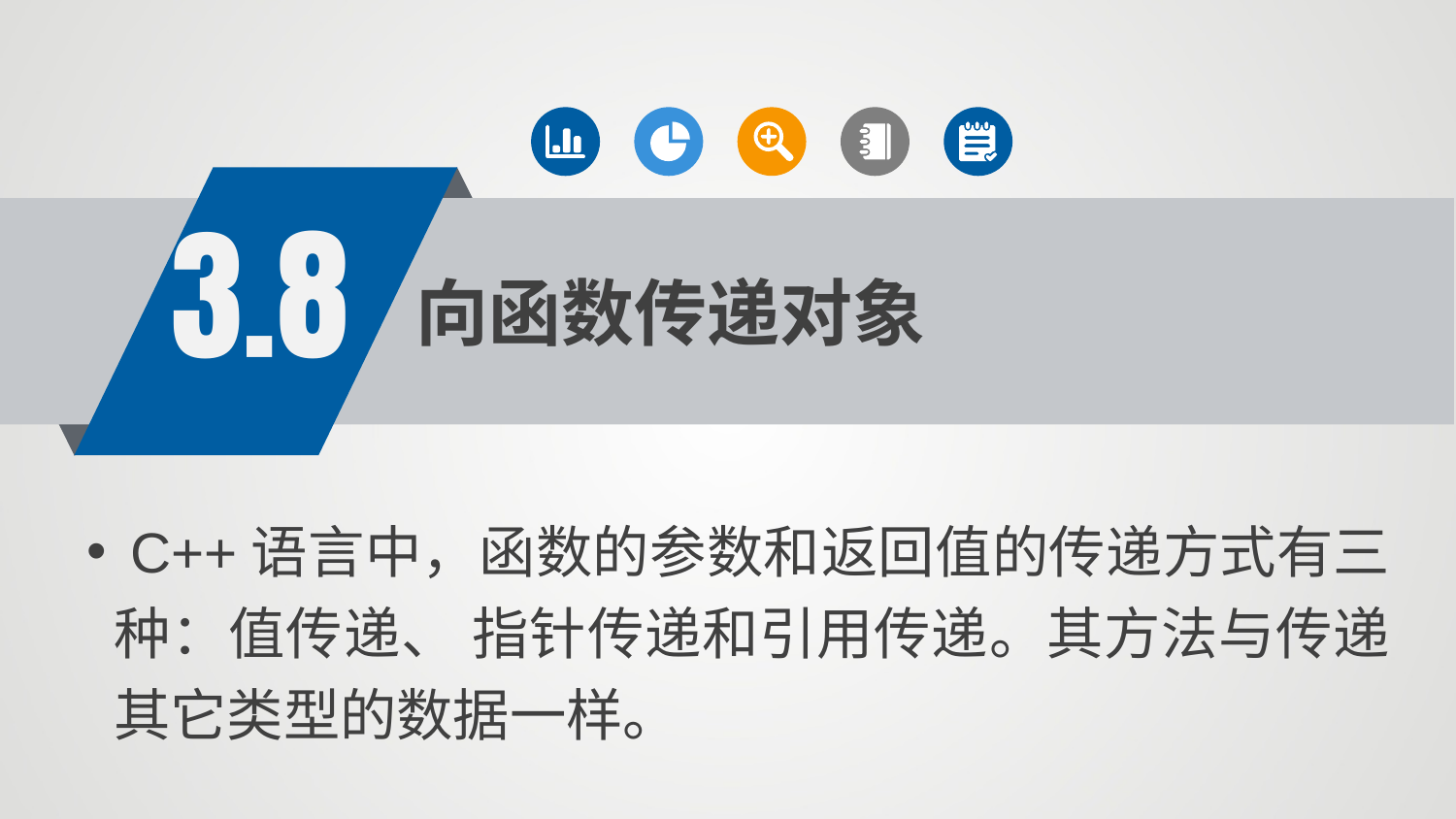

3.8

向函数传递对象
 C++语言中，函数的参数和返回值的传递方式有三种：值传递、 指针传递和引用传递。其方法与传递其它类型的数据一样。